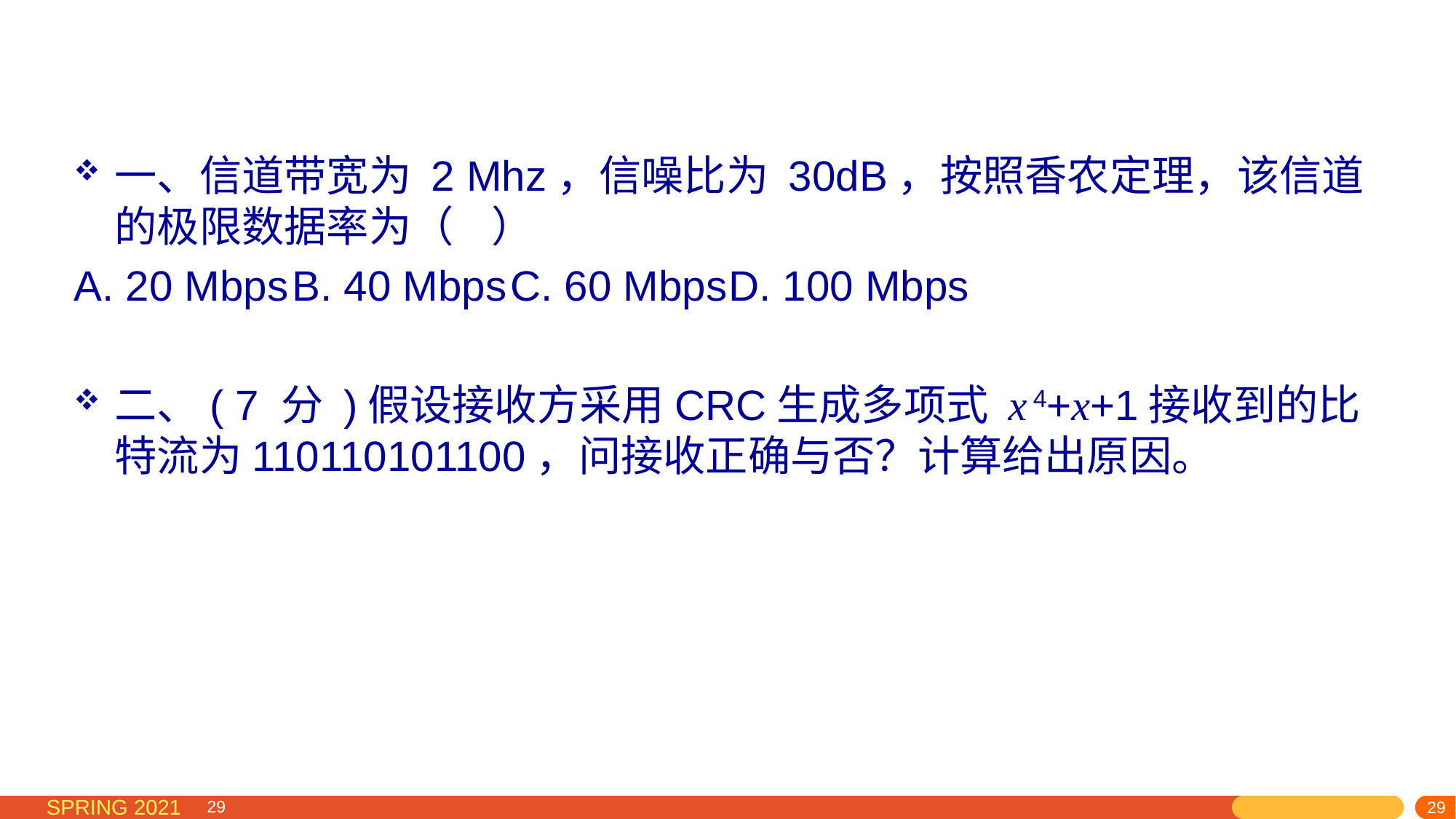

#
一、信道带宽为 2 Mhz，信噪比为 30dB，按照香农定理，该信道的极限数据率为（    ）
A. 20 Mbps	B. 40 Mbps	C. 60 Mbps	D. 100 Mbps

二、( 7 分 )假设接收方采用CRC生成多项式 x 4+x+1接收到的比特流为110110101100，问接收正确与否？计算给出原因。